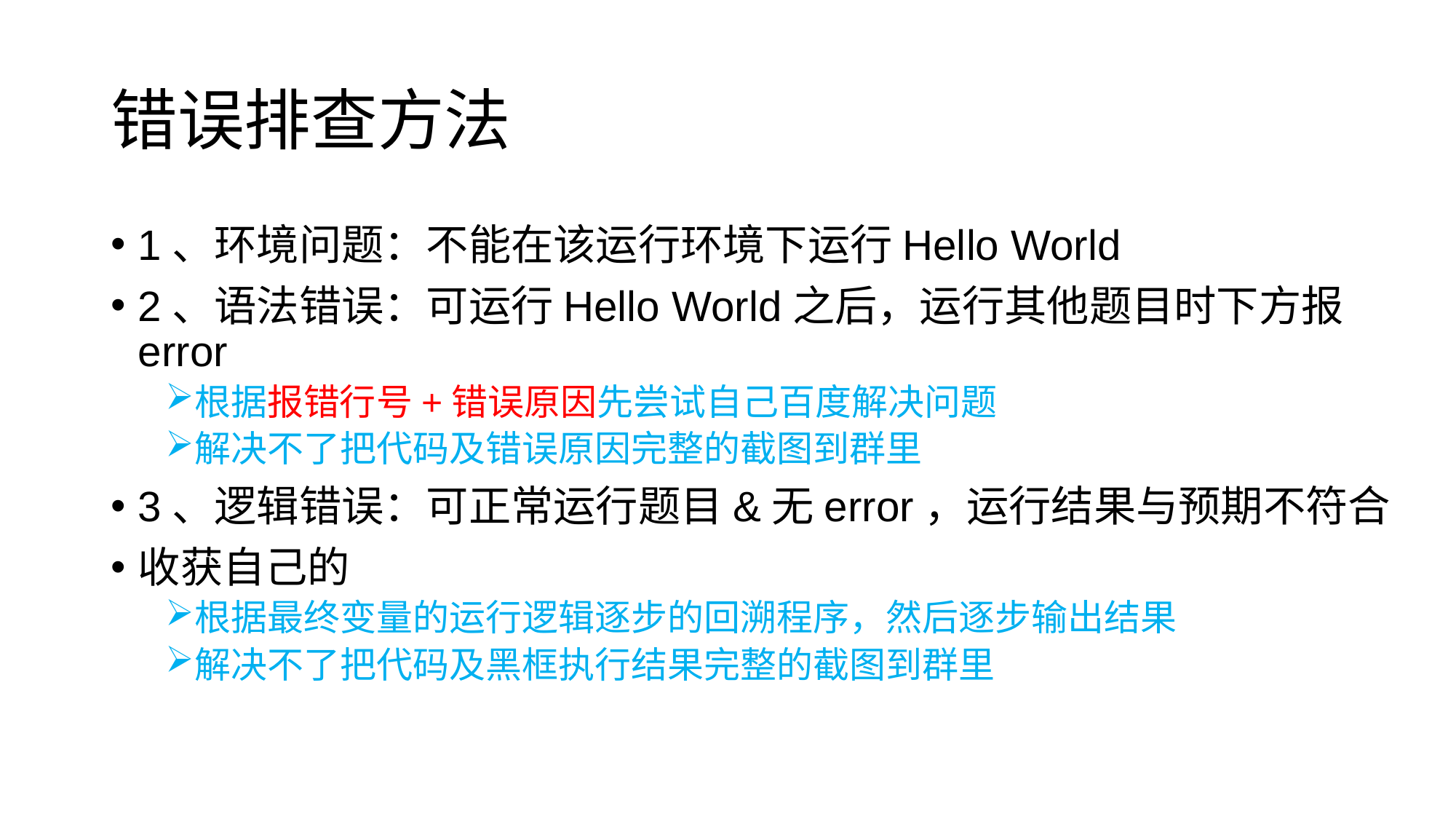

# 错误排查方法
1、环境问题：不能在该运行环境下运行Hello World
2、语法错误：可运行Hello World之后，运行其他题目时下方报error
根据报错行号+错误原因先尝试自己百度解决问题
解决不了把代码及错误原因完整的截图到群里
3、逻辑错误：可正常运行题目&无error，运行结果与预期不符合
收获自己的
根据最终变量的运行逻辑逐步的回溯程序，然后逐步输出结果
解决不了把代码及黑框执行结果完整的截图到群里